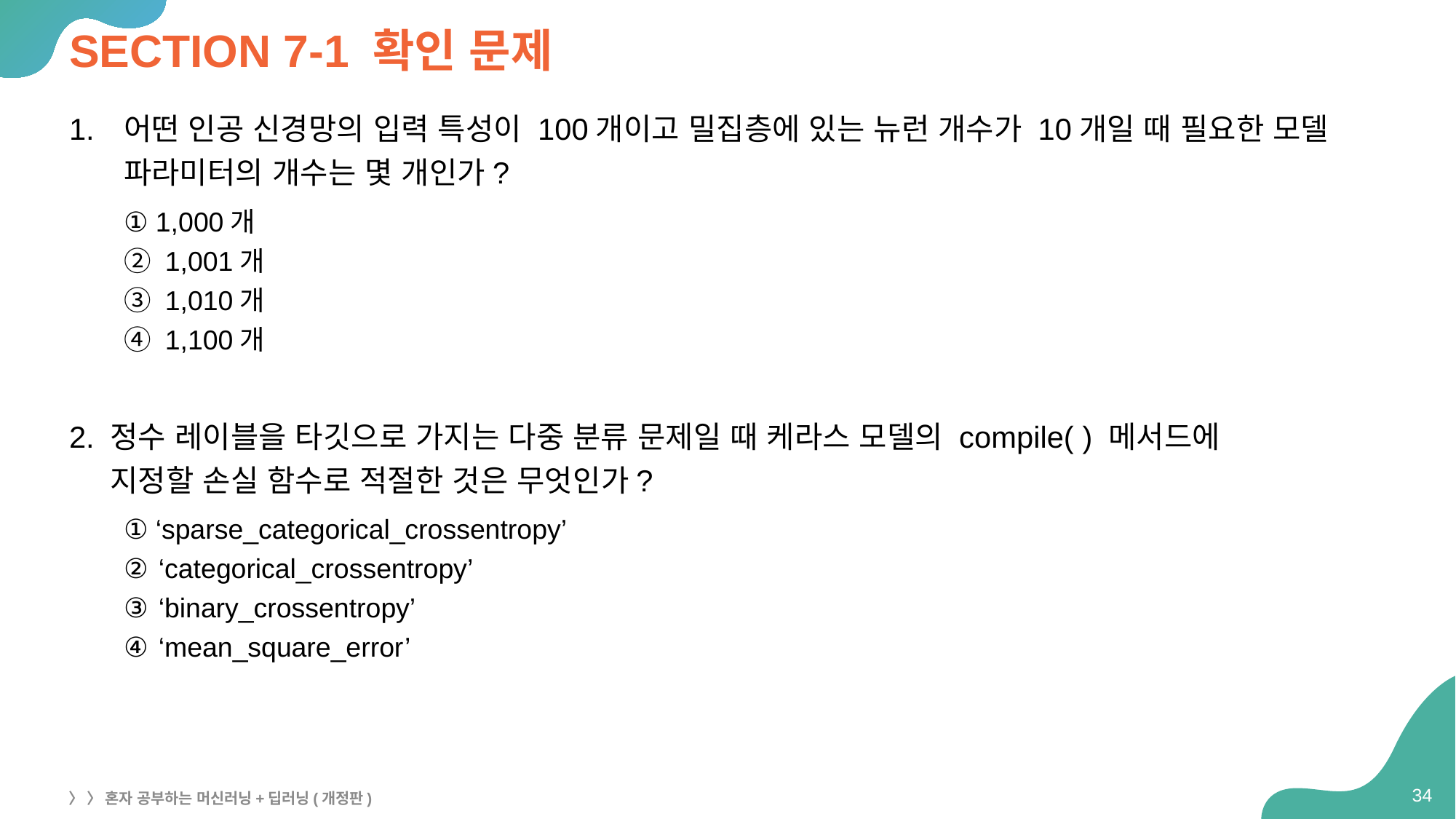

# SECTION 7-1 확인 문제
어떤 인공 신경망의 입력 특성이 100개이고 밀집층에 있는 뉴런 개수가 10개일 때 필요한 모델 파라미터의 개수는 몇 개인가?
① 1,000개
② 1,001개
③ 1,010개
④ 1,100개

정수 레이블을 타깃으로 가지는 다중 분류 문제일 때 케라스 모델의 compile( ) 메서드에
지정할 손실 함수로 적절한 것은 무엇인가?
① ‘sparse_categorical_crossentropy’
② ‘categorical_crossentropy’
③ ‘binary_crossentropy’
④ ‘mean_square_error’

34
〉 〉 혼자 공부하는 머신러닝+딥러닝(개정판)